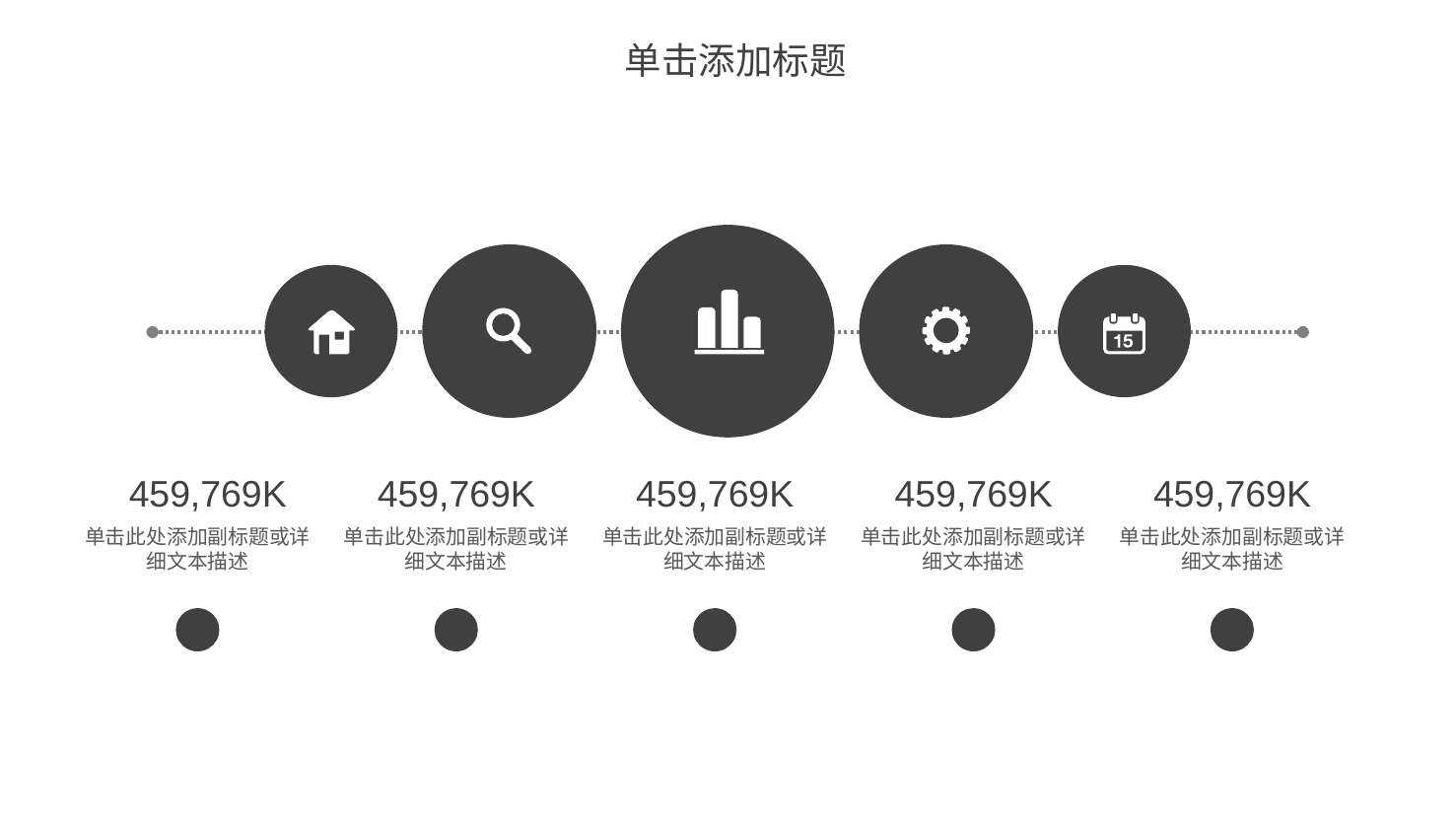

单击添加标题

459,769K
单击此处添加副标题或详细文本描述

459,769K
单击此处添加副标题或详细文本描述

459,769K
单击此处添加副标题或详细文本描述

459,769K
单击此处添加副标题或详细文本描述

459,769K
单击此处添加副标题或详细文本描述